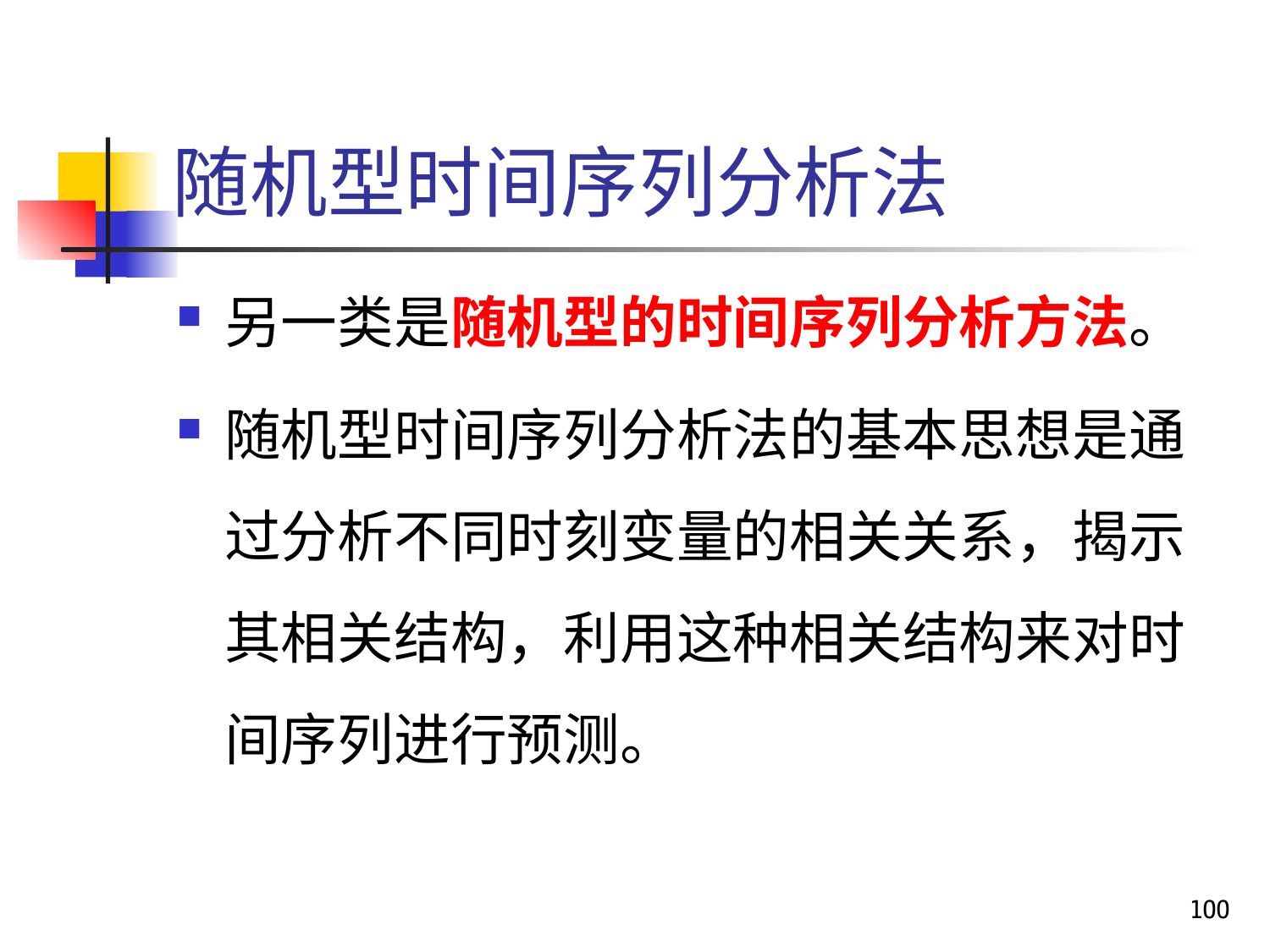

# 随机型时间序列分析法
另一类是随机型的时间序列分析方法。
随机型时间序列分析法的基本思想是通过分析不同时刻变量的相关关系，揭示其相关结构，利用这种相关结构来对时间序列进行预测。
100